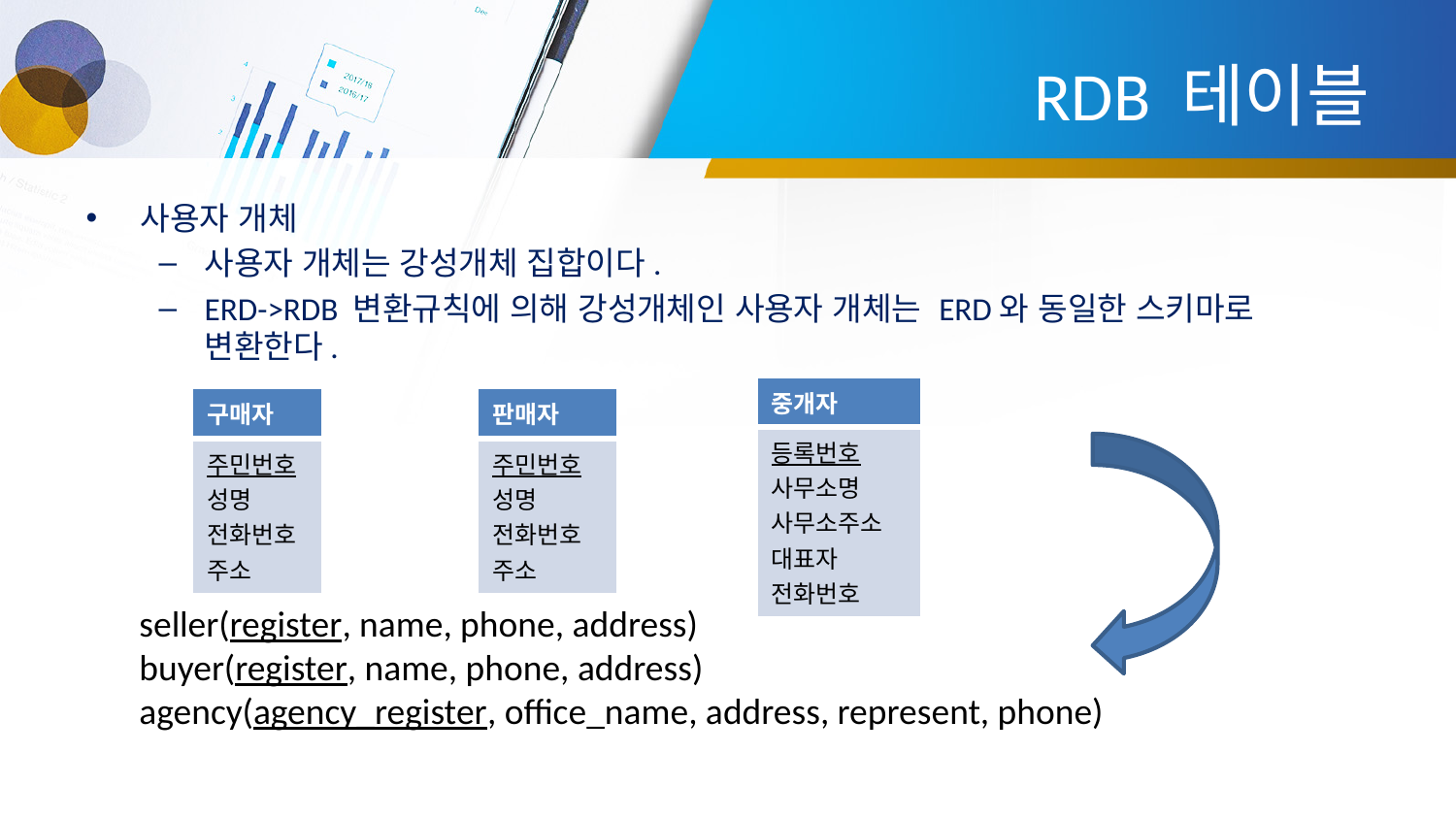

# RDB 테이블
사용자 개체
사용자 개체는 강성개체 집합이다.
ERD->RDB 변환규칙에 의해 강성개체인 사용자 개체는 ERD와 동일한 스키마로 변환한다.

| 중개자 |
| --- |
| 등록번호 사무소명 사무소주소 대표자 전화번호 |
| 구매자 |
| --- |
| 주민번호 성명 전화번호 주소 |
| 판매자 |
| --- |
| 주민번호 성명 전화번호 주소 |

seller(register, name, phone, address)
buyer(register, name, phone, address)
agency(agency_register, office_name, address, represent, phone)